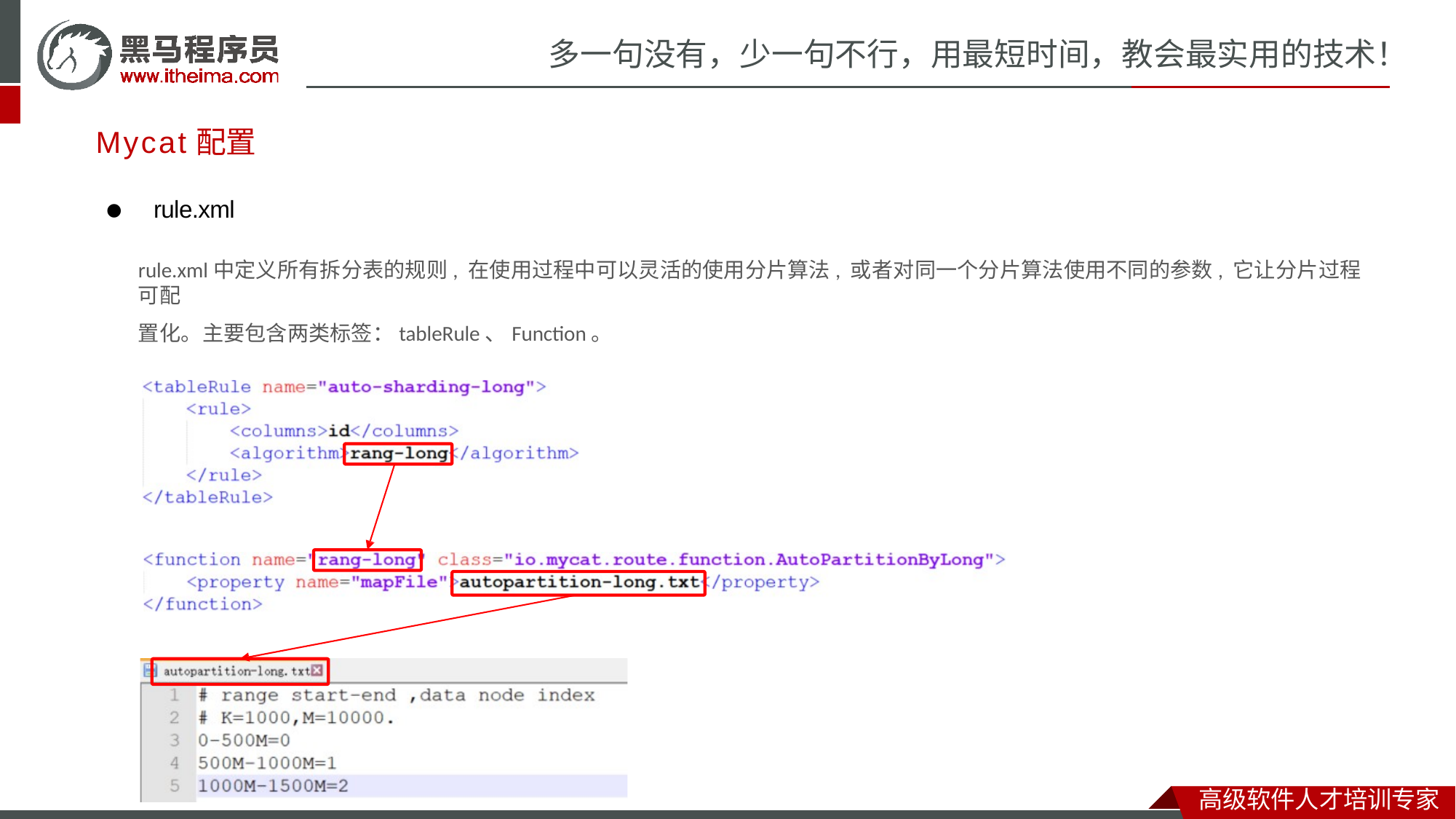

# 多一句没有，少一句不行，用最短时间，教会最实用的技术！

Mycat配置
⚫	rule.xml

rule.xml中定义所有拆分表的规则, 在使用过程中可以灵活的使用分片算法, 或者对同一个分片算法使用不同的参数, 它让分片过程可配
置化。主要包含两类标签：tableRule、Function。

高级软件人才培训专家